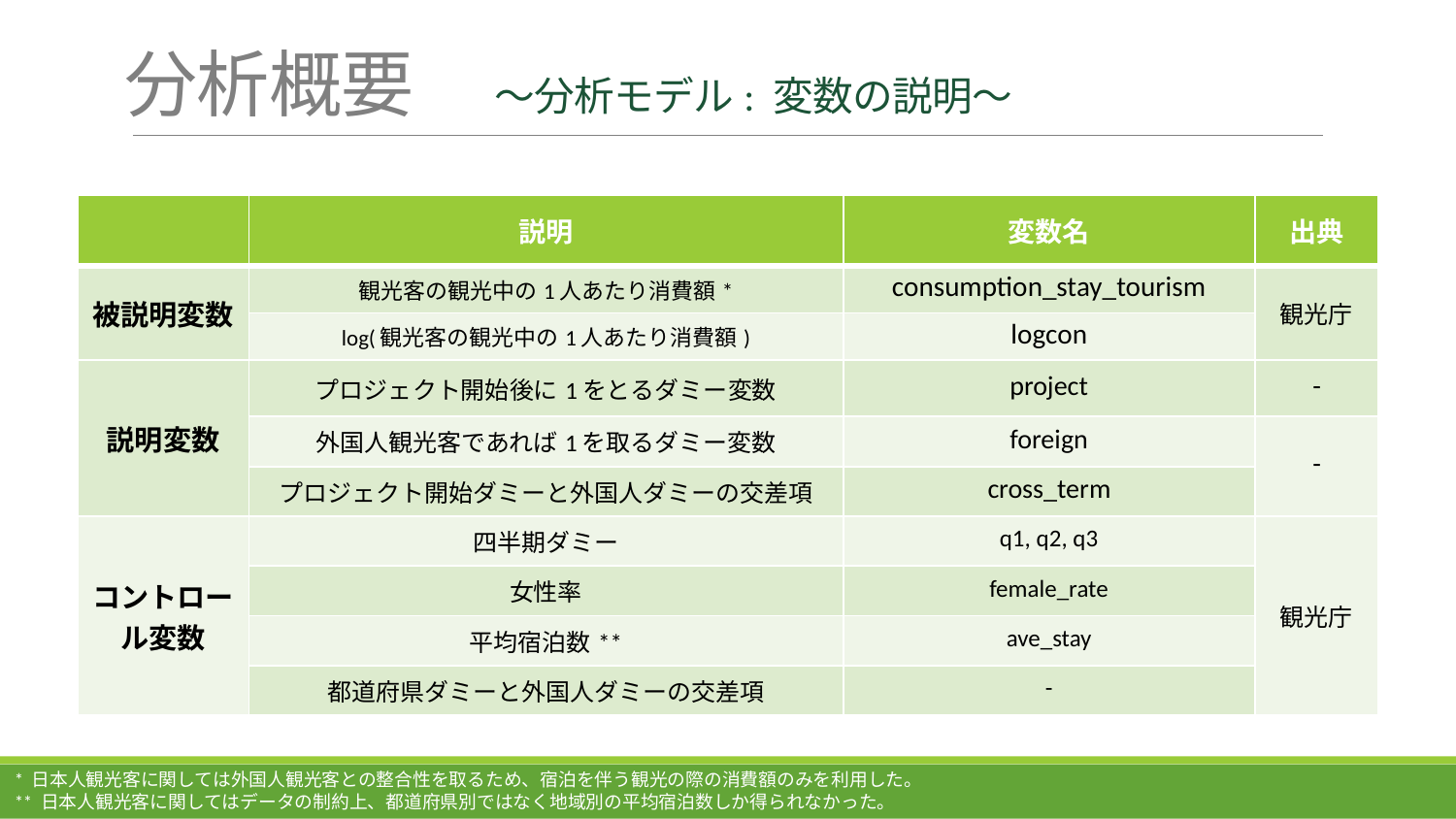

分析概要　 〜分析モデル: 変数の説明〜
|  | 説明 | 変数名 | 出典 |
| --- | --- | --- | --- |
| 被説明変数 | 観光客の観光中の1人あたり消費額\* | consumption\_stay\_tourism | 観光庁 |
|  | log(観光客の観光中の1人あたり消費額) | logcon |  |
| 説明変数 | プロジェクト開始後に1をとるダミー変数 | project | - |
|  | 外国人観光客であれば1を取るダミー変数 | foreign | - |
|  | プロジェクト開始ダミーと外国人ダミーの交差項 | cross\_term |  |
| コントロール変数 | 四半期ダミー | q1, q2, q3 | 観光庁 |
|  | 女性率 | female\_rate |  |
|  | 平均宿泊数\*\* | ave\_stay |  |
|  | 都道府県ダミーと外国人ダミーの交差項 | - |  |

* 日本人観光客に関しては外国人観光客との整合性を取るため、宿泊を伴う観光の際の消費額のみを利用した。
** 日本人観光客に関してはデータの制約上、都道府県別ではなく地域別の平均宿泊数しか得られなかった。